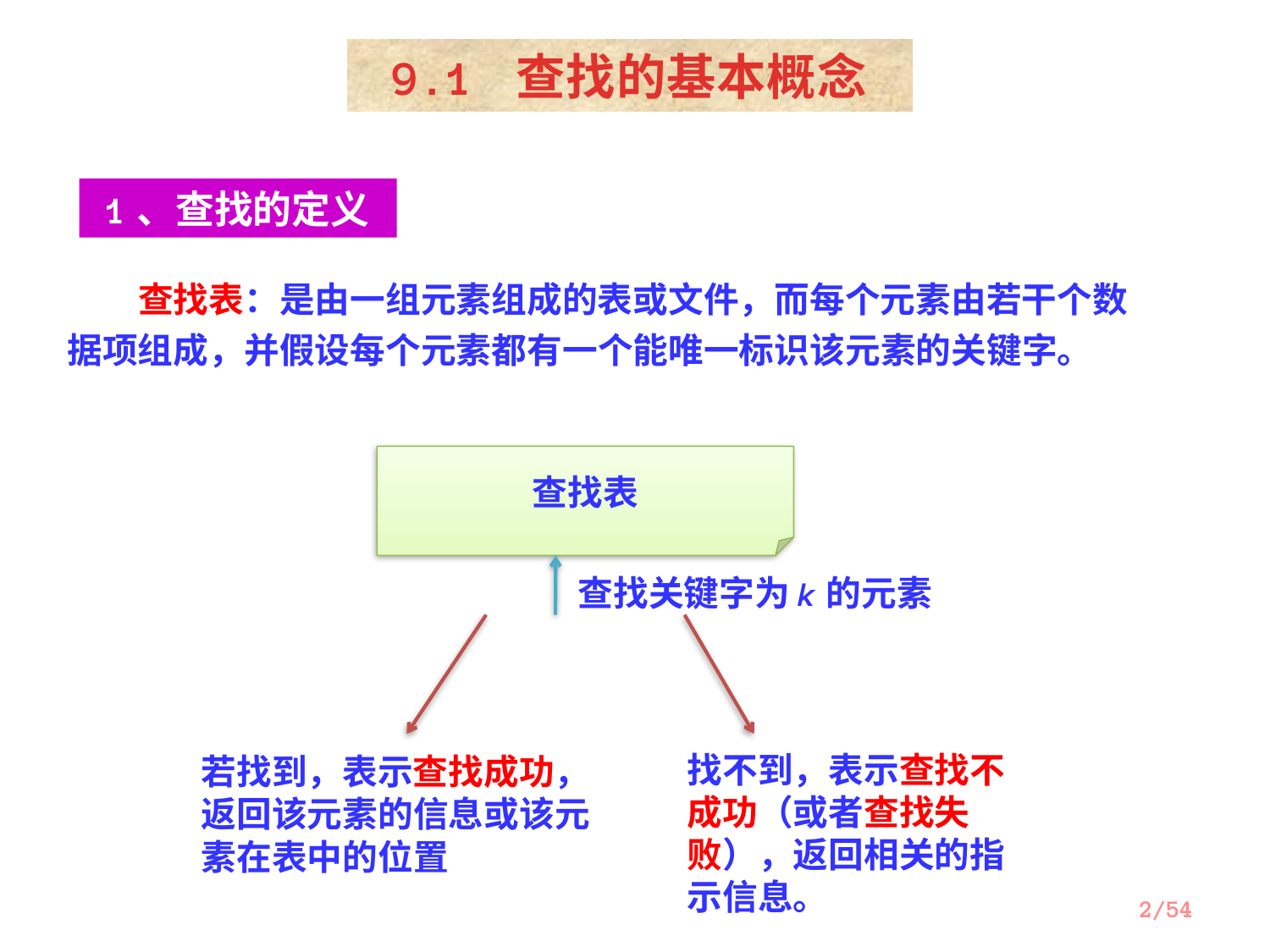

9.1 查找的基本概念
1、查找的定义
　　查找表：是由一组元素组成的表或文件，而每个元素由若干个数据项组成，并假设每个元素都有一个能唯一标识该元素的关键字。
查找表
查找关键字为k的元素
若找到，表示查找成功，返回该元素的信息或该元素在表中的位置
找不到，表示查找不成功（或者查找失败），返回相关的指示信息。
2/54